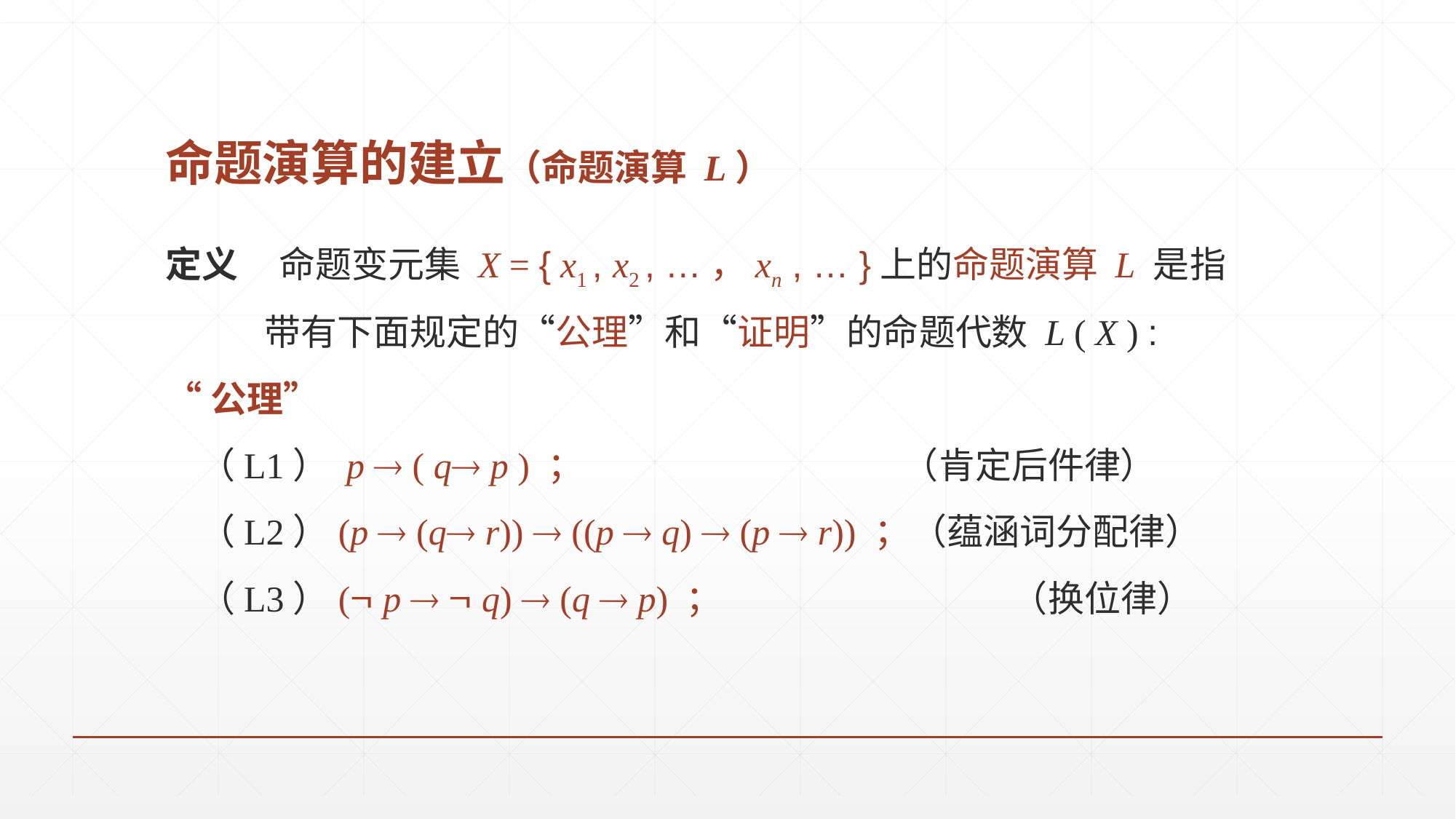

# 命题演算的建立（命题演算 L）
定义     命题变元集 X = { x1 , x2 , …，xn , … }上的命题演算 L 是指
           带有下面规定的“公理”和“证明”的命题代数 L ( X ) :
“公理”
   （L1） p → ( q→ p ) ；			          （肯定后件律）
   （L2）(p → (q→ r)) → ((p → q) → (p → r)) ；（蕴涵词分配律）
   （L3）(¬ p → ¬ q) → (q → p) ；		          （换位律）